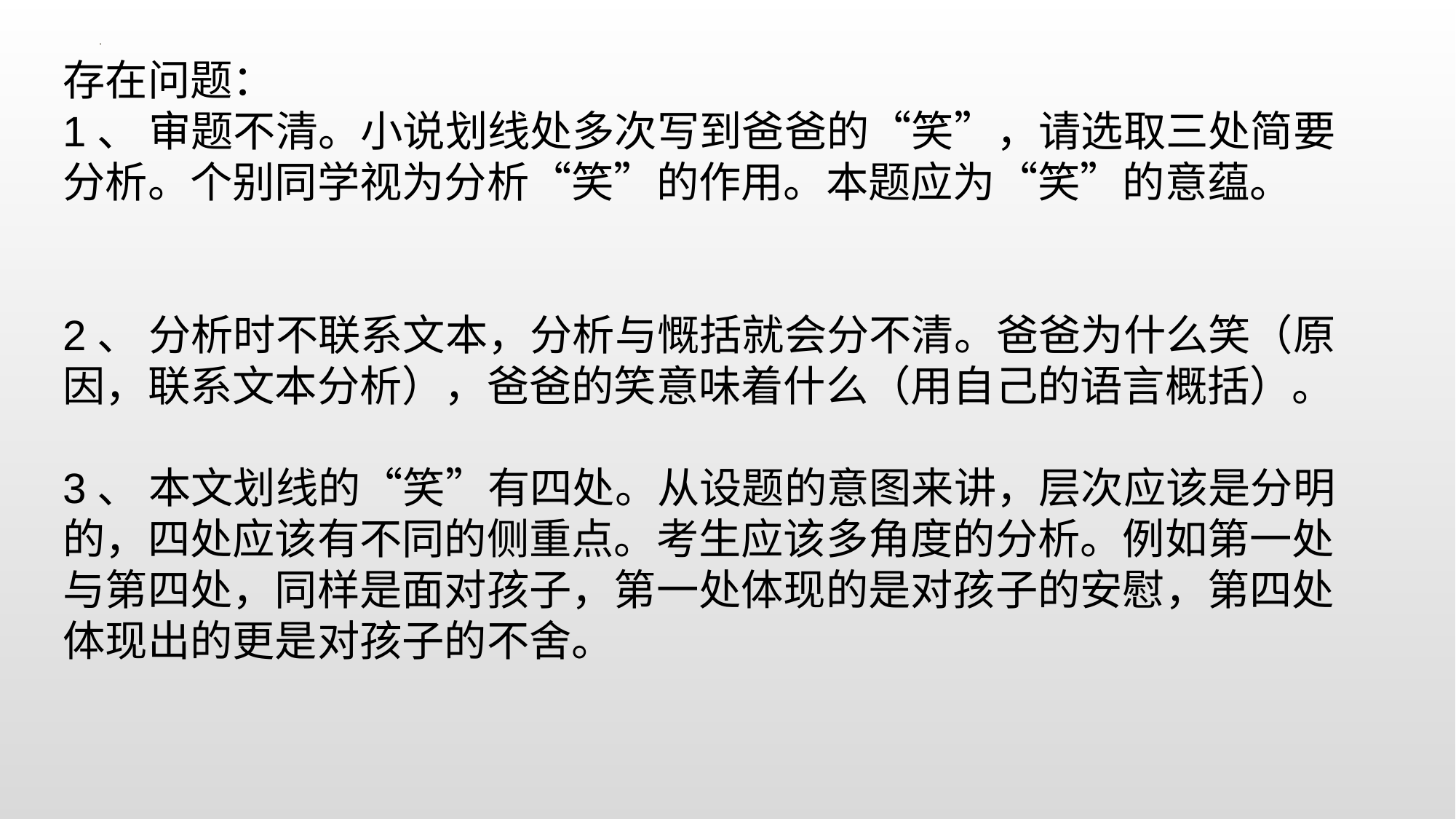

存在问题：
1、 审题不清。小说划线处多次写到爸爸的“笑”，请选取三处简要分析。个别同学视为分析“笑”的作用。本题应为“笑”的意蕴。

2、 分析时不联系文本，分析与慨括就会分不清。爸爸为什么笑（原因，联系文本分析），爸爸的笑意味着什么（用自己的语言概括）。

3、 本文划线的“笑”有四处。从设题的意图来讲，层次应该是分明的，四处应该有不同的侧重点。考生应该多角度的分析。例如第一处与第四处，同样是面对孩子，第一处体现的是对孩子的安慰，第四处体现出的更是对孩子的不舍。